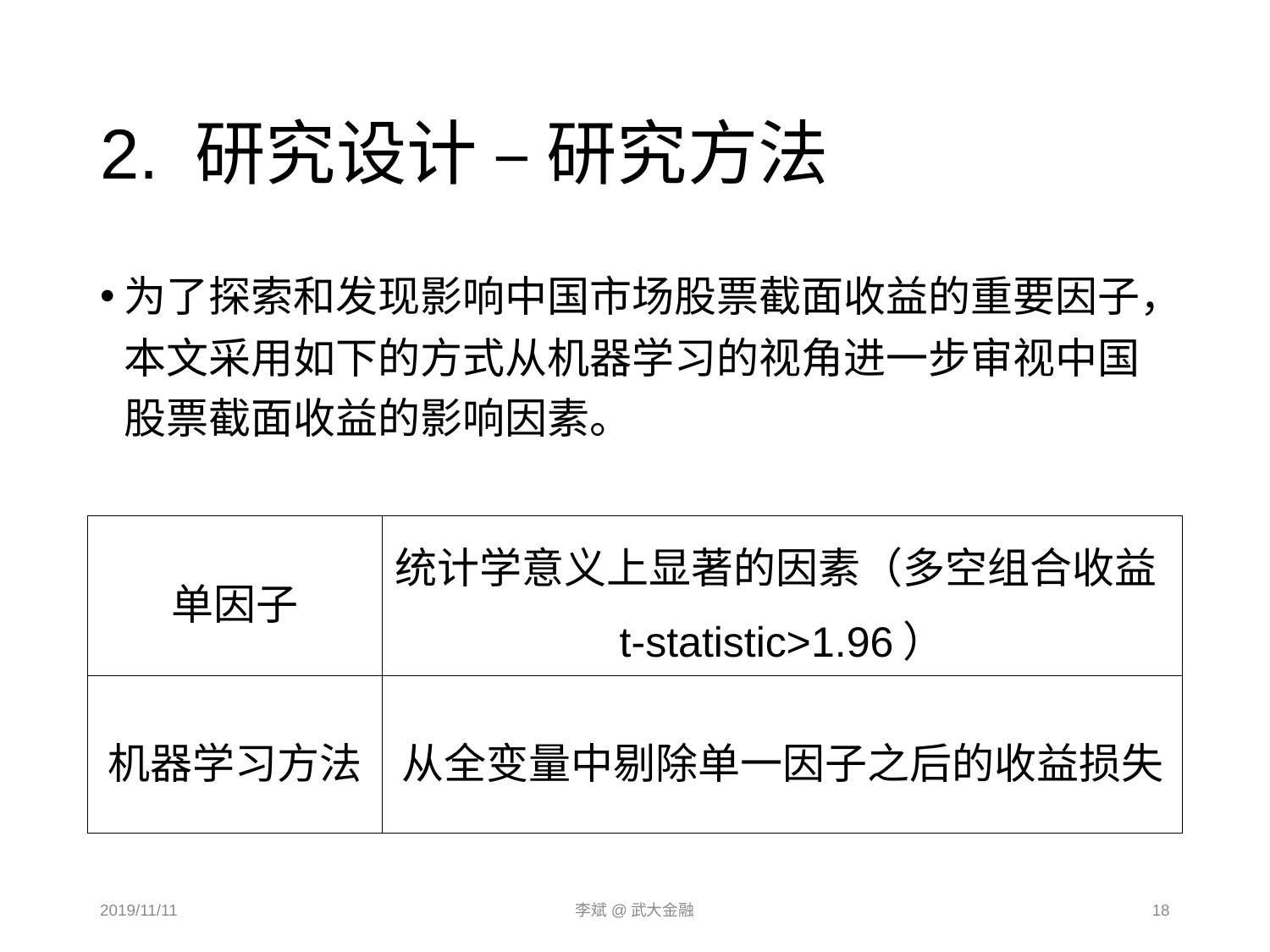

# 2. 研究设计 – 研究方法
为了探索和发现影响中国市场股票截面收益的重要因子，本文采用如下的方式从机器学习的视角进一步审视中国股票截面收益的影响因素。

| 单因子 | 统计学意义上显著的因素（多空组合收益t-statistic>1.96） |
| --- | --- |
| 机器学习方法 | 从全变量中剔除单一因子之后的收益损失 |
2019/11/11
李斌@武大金融
18